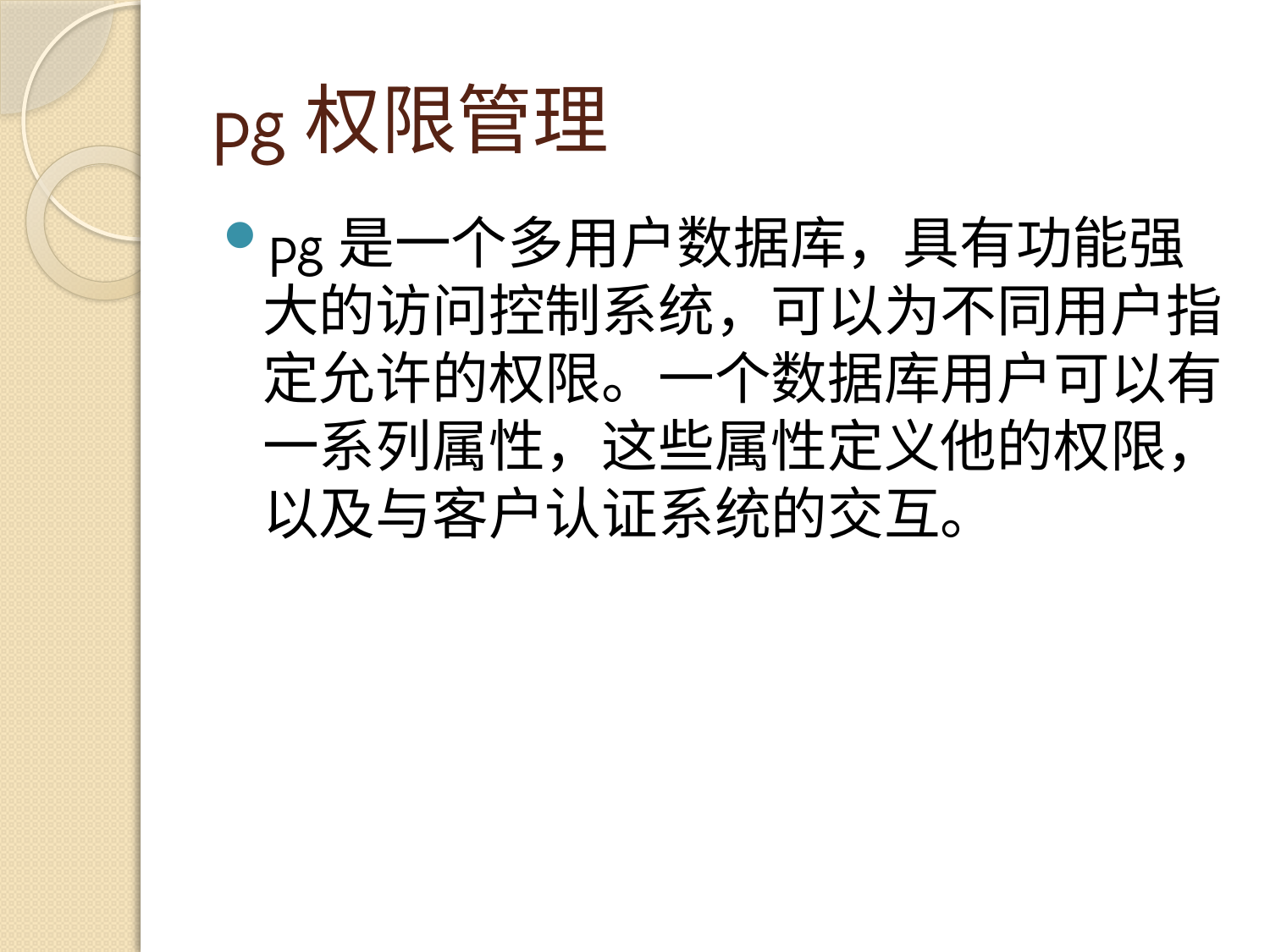

# pg权限管理
pg是一个多用户数据库，具有功能强大的访问控制系统，可以为不同用户指定允许的权限。一个数据库用户可以有一系列属性，这些属性定义他的权限，以及与客户认证系统的交互。